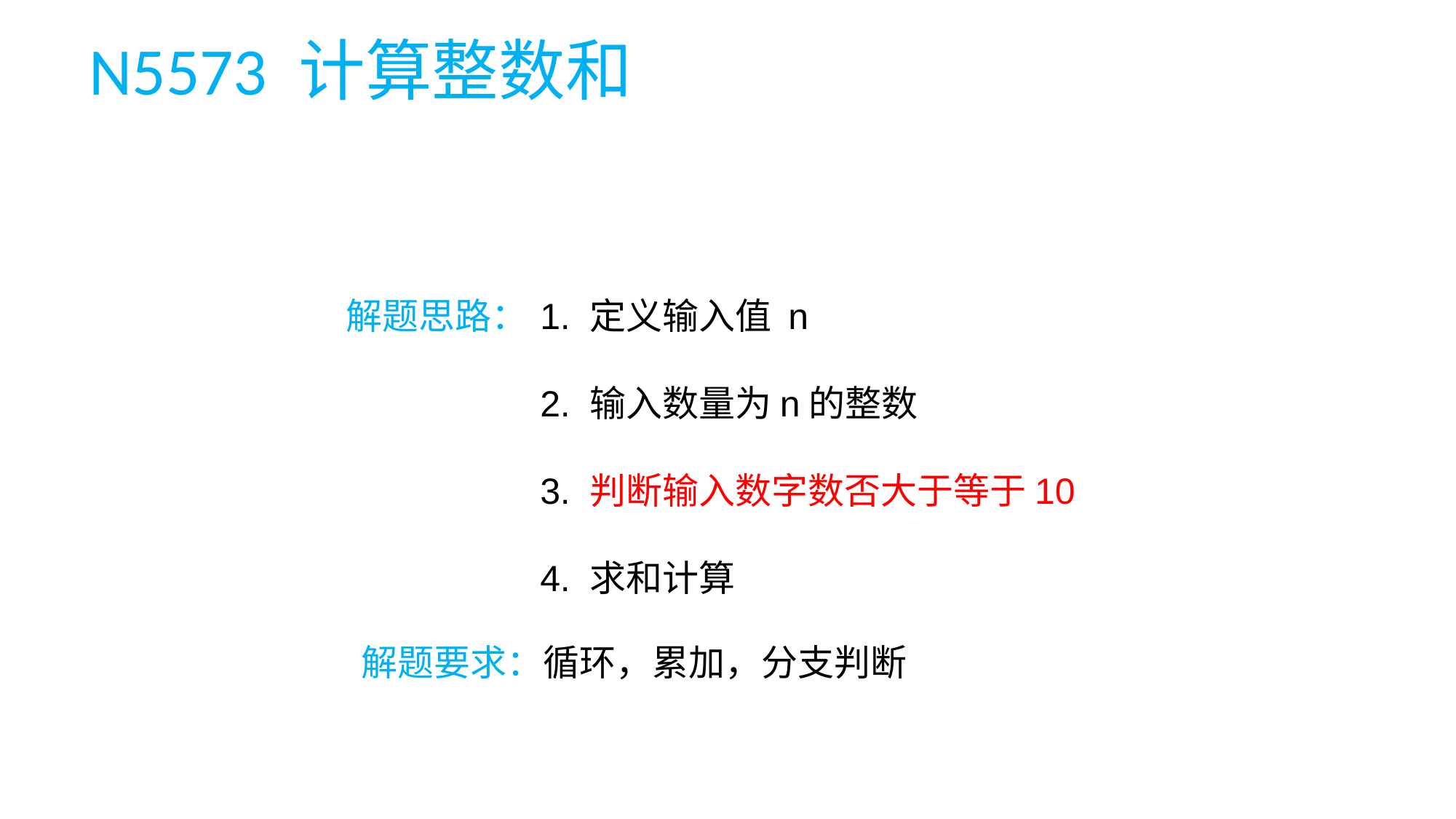

# N5573 计算整数和
解题思路：
1. 定义输入值 n

2. 输入数量为n的整数

3. 判断输入数字数否大于等于10

4. 求和计算

解题要求：循环，累加，分支判断